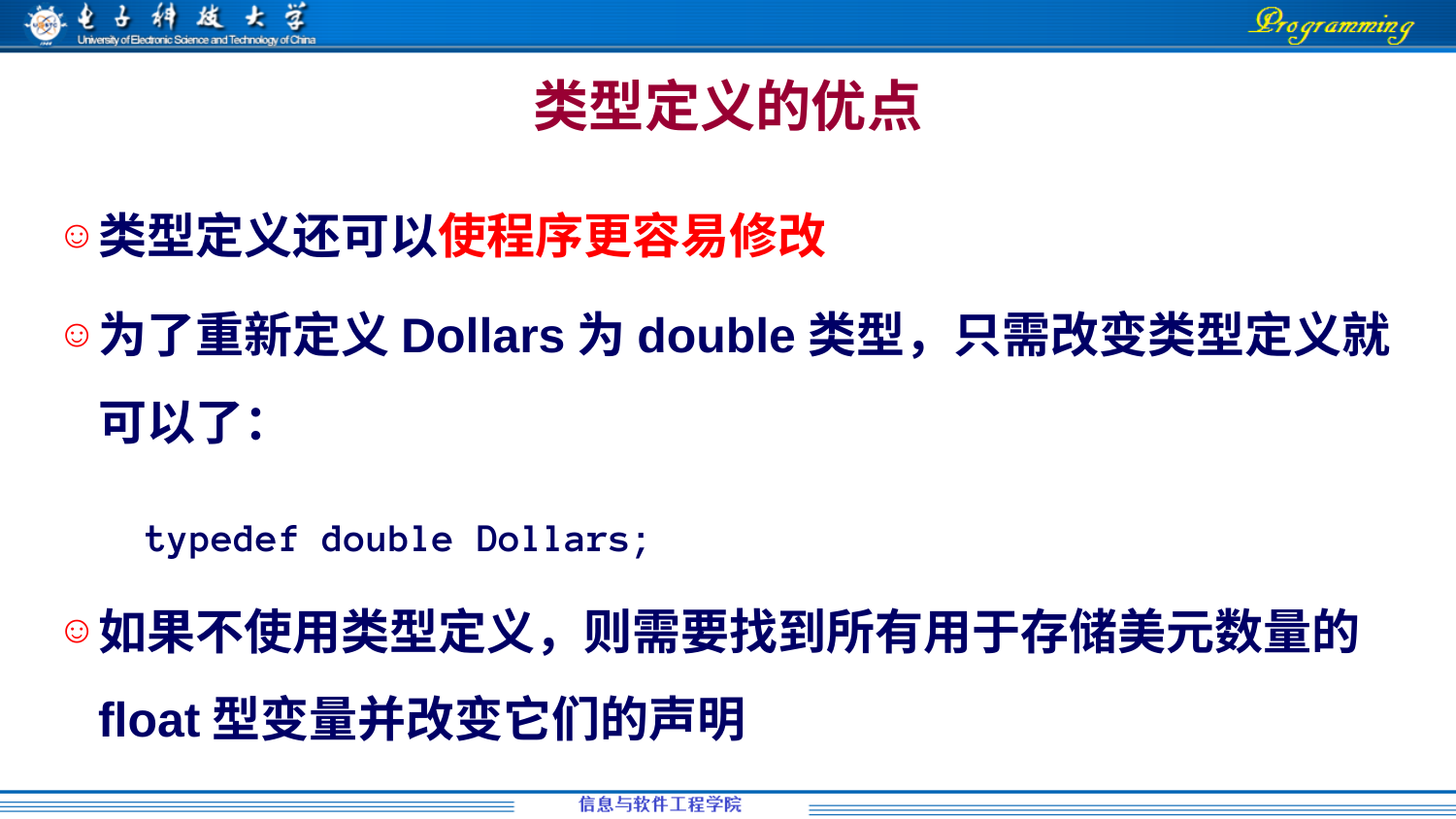

# 类型定义的优点
类型定义还可以使程序更容易修改
为了重新定义Dollars为double类型，只需改变类型定义就可以了：
	typedef double Dollars;
如果不使用类型定义，则需要找到所有用于存储美元数量的float型变量并改变它们的声明